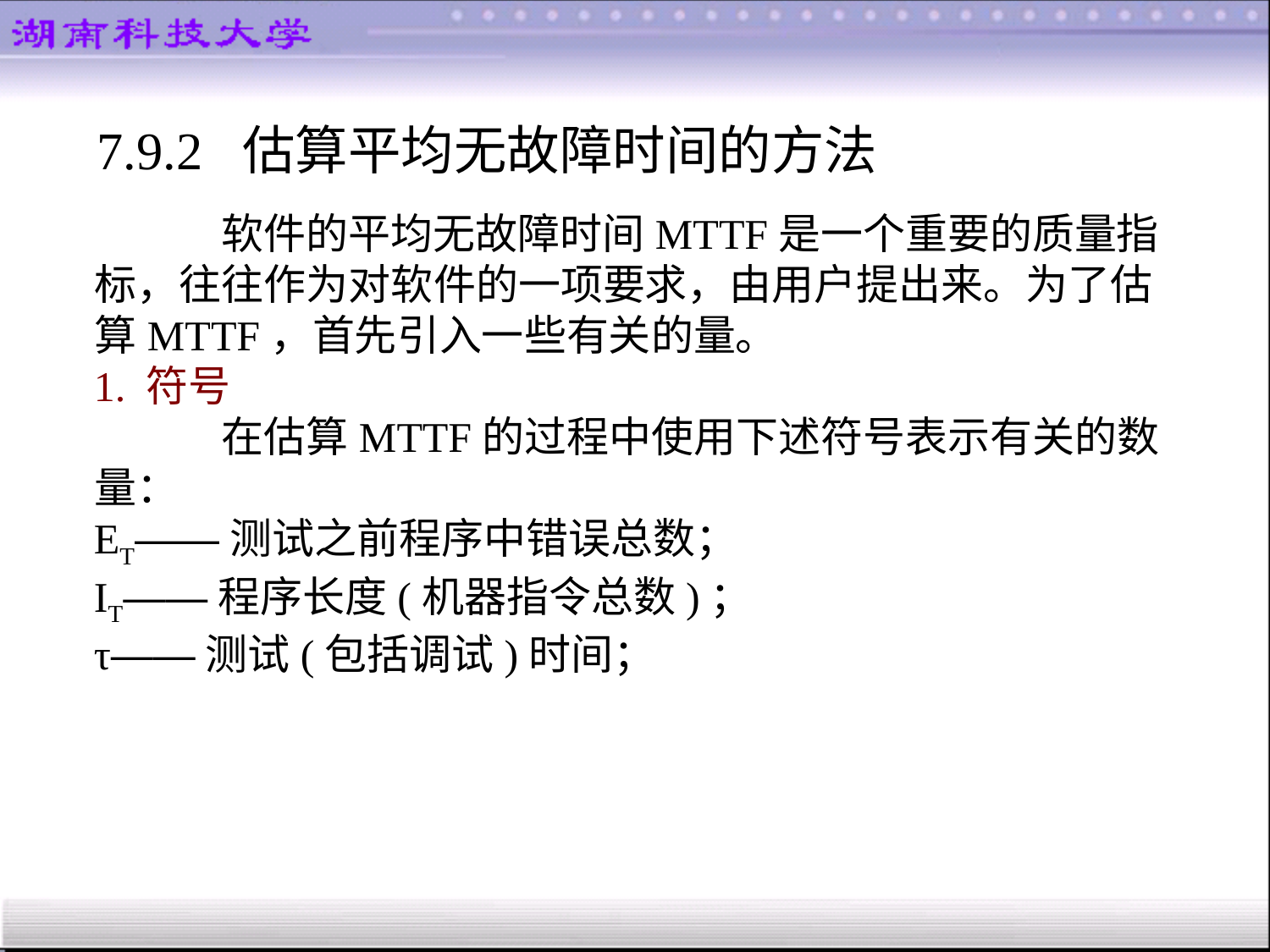

7.9.2  估算平均无故障时间的方法
		软件的平均无故障时间MTTF是一个重要的质量指标，往往作为对软件的一项要求，由用户提出来。为了估算MTTF，首先引入一些有关的量。
1. 符号
		在估算MTTF的过程中使用下述符号表示有关的数量：
ET——测试之前程序中错误总数；
IT——程序长度(机器指令总数)；
τ——测试(包括调试)时间；